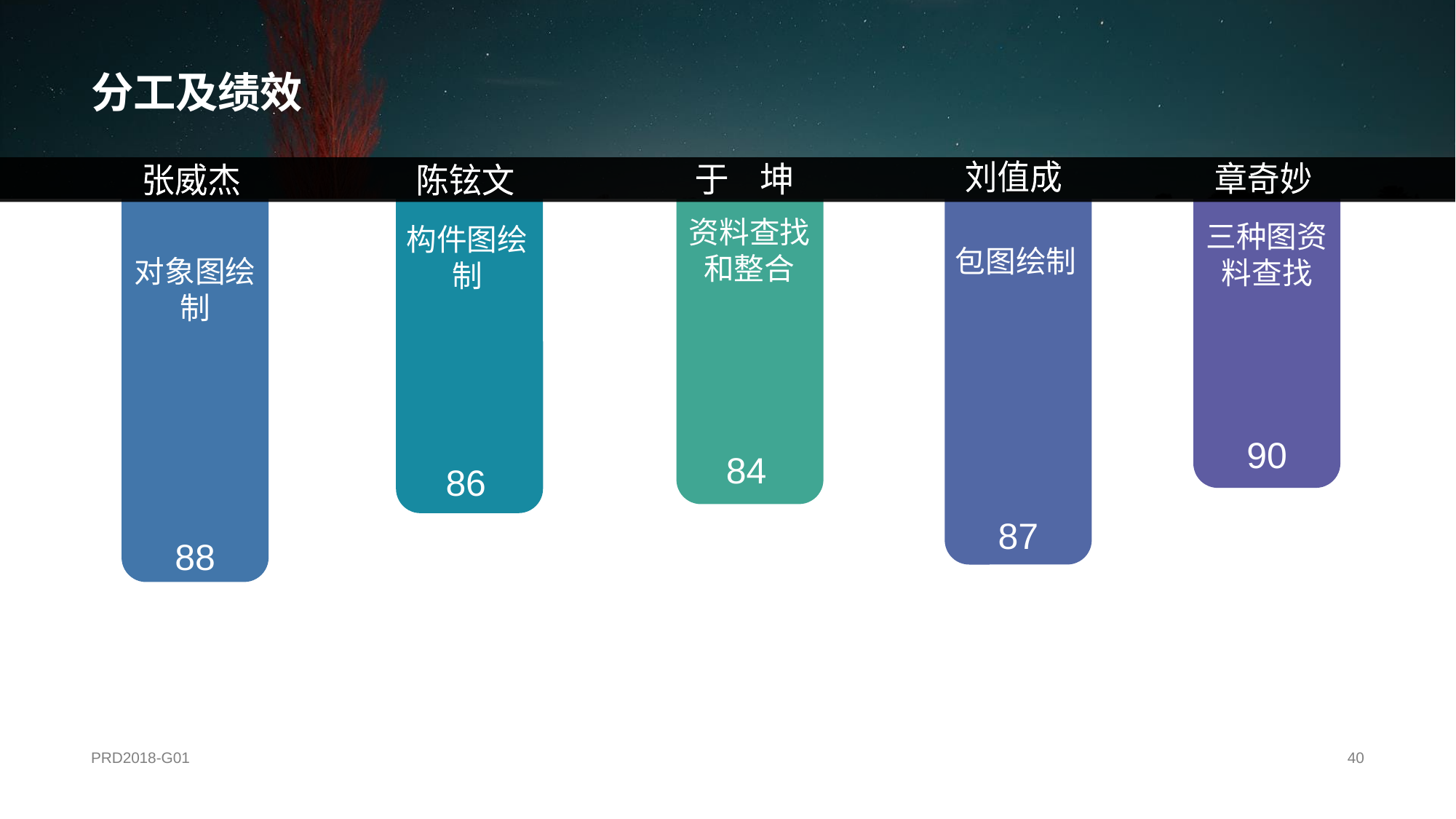

于    坤

对象图绘制

# 分工及绩效
刘值成
章奇妙
陈铉文
张威杰
资料查找和整合
三种图资料查找
构件图绘制
包图绘制
90
84
86
87
88
PRD2018-G01
40